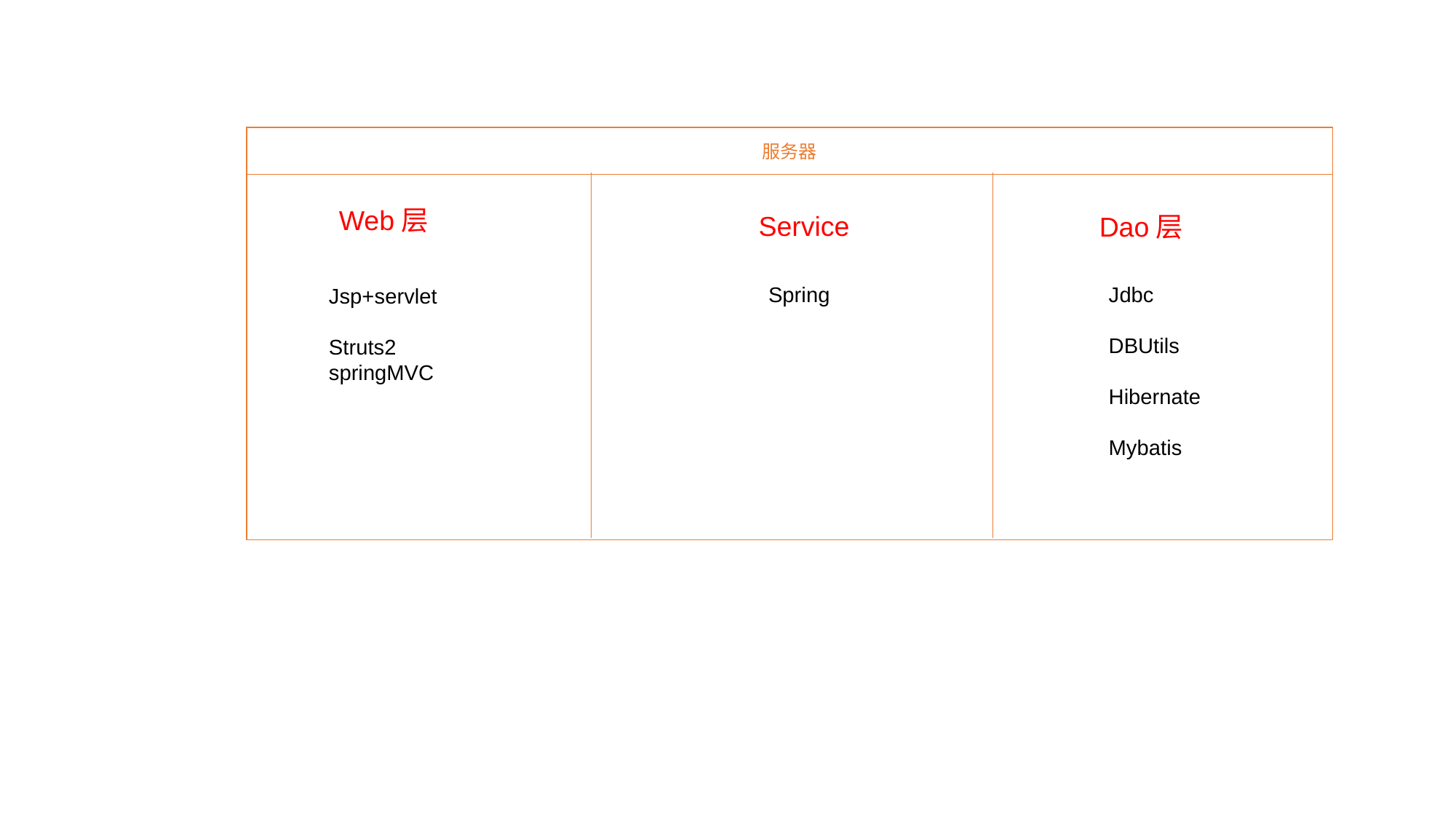

服务器
Web层

Service
Dao层
Spring
Jdbc

DBUtils

Hibernate

Mybatis

Jsp+servlet

Struts2
springMVC